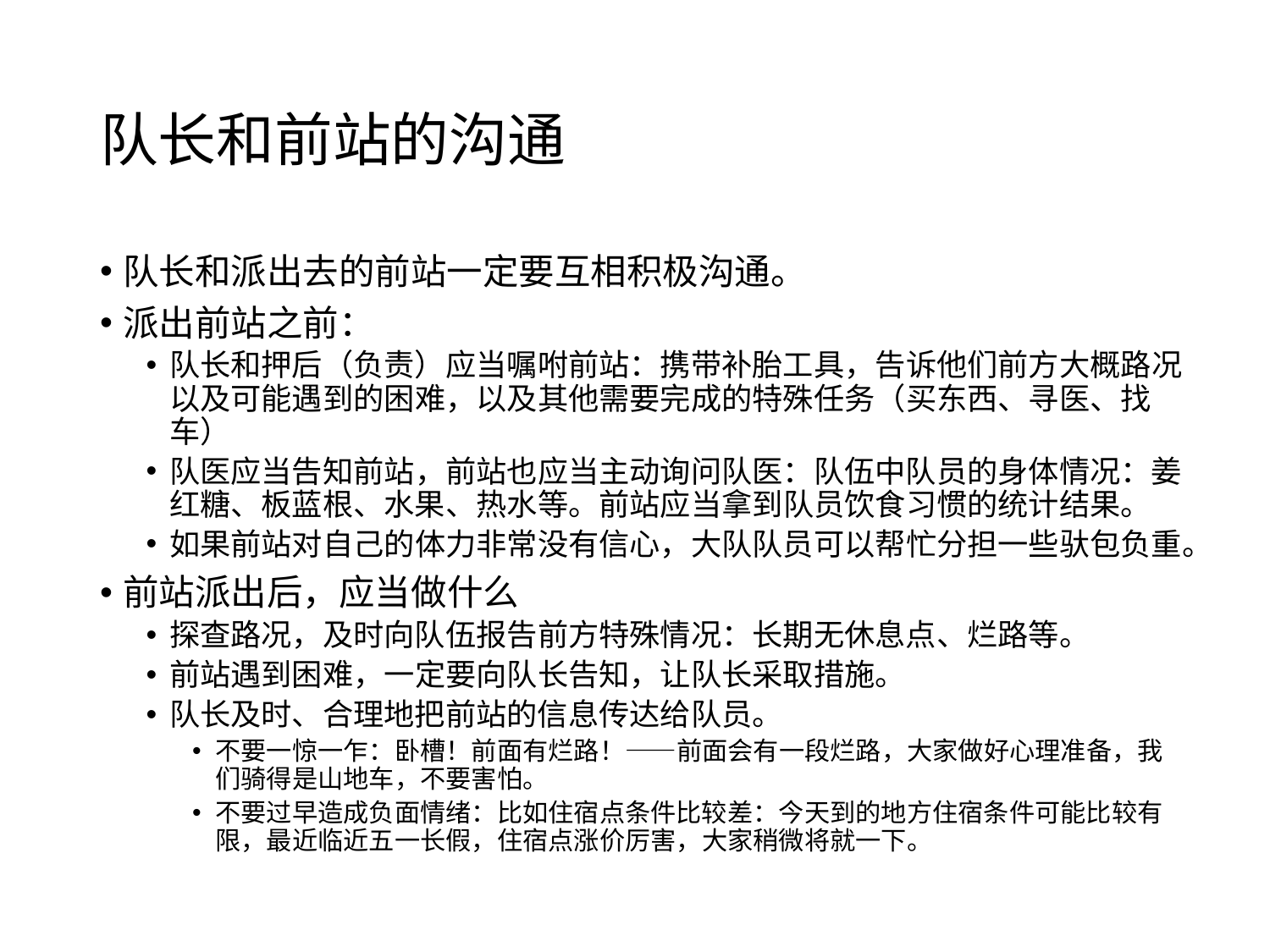

# 队长和前站的沟通
队长和派出去的前站一定要互相积极沟通。
派出前站之前：
队长和押后（负责）应当嘱咐前站：携带补胎工具，告诉他们前方大概路况以及可能遇到的困难，以及其他需要完成的特殊任务（买东西、寻医、找车）
队医应当告知前站，前站也应当主动询问队医：队伍中队员的身体情况：姜红糖、板蓝根、水果、热水等。前站应当拿到队员饮食习惯的统计结果。
如果前站对自己的体力非常没有信心，大队队员可以帮忙分担一些驮包负重。
前站派出后，应当做什么
探查路况，及时向队伍报告前方特殊情况：长期无休息点、烂路等。
前站遇到困难，一定要向队长告知，让队长采取措施。
队长及时、合理地把前站的信息传达给队员。
不要一惊一乍：卧槽！前面有烂路！——前面会有一段烂路，大家做好心理准备，我们骑得是山地车，不要害怕。
不要过早造成负面情绪：比如住宿点条件比较差：今天到的地方住宿条件可能比较有限，最近临近五一长假，住宿点涨价厉害，大家稍微将就一下。